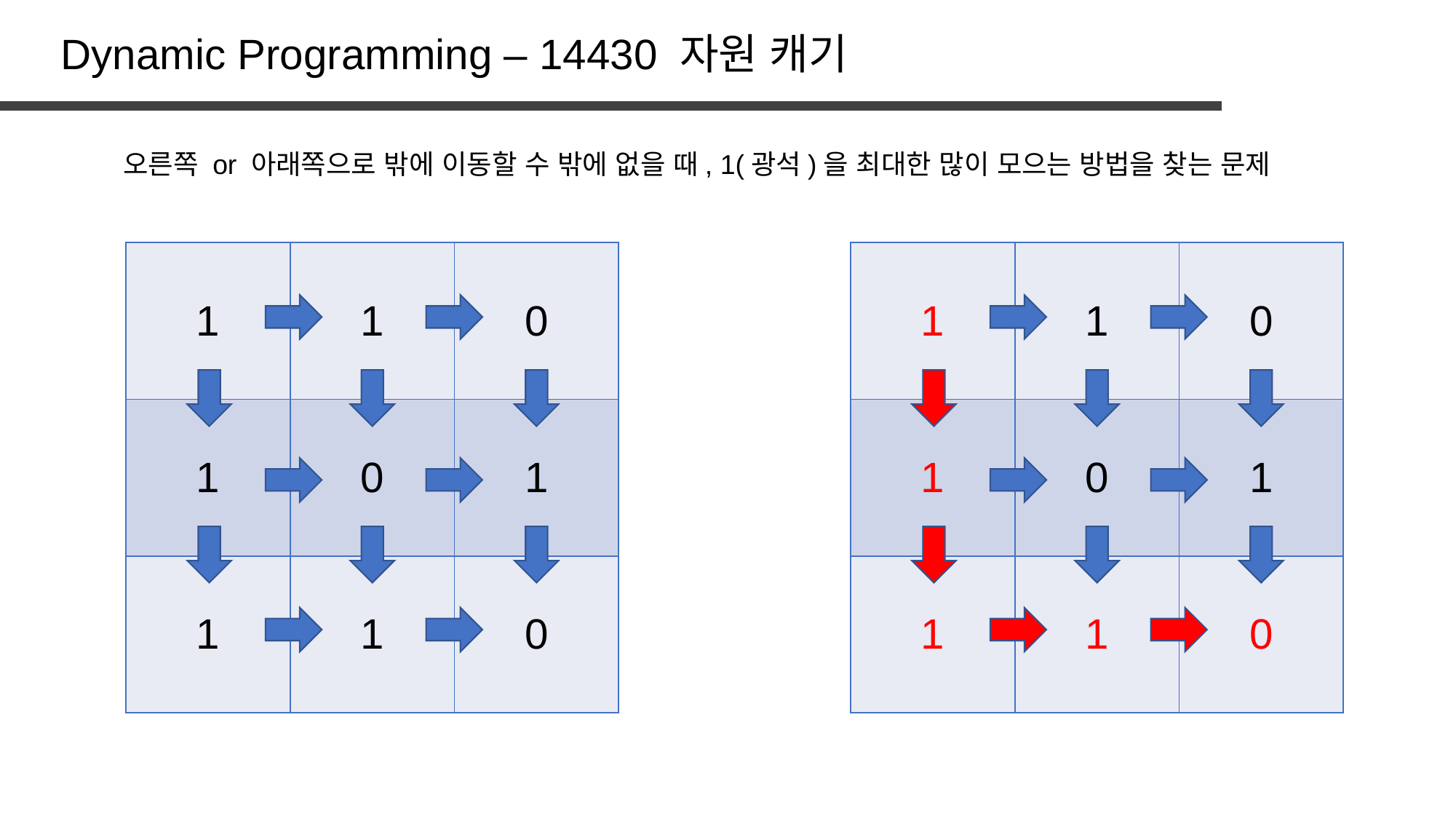

Dynamic Programming – 14430 자원 캐기
오른쪽 or 아래쪽으로 밖에 이동할 수 밖에 없을 때, 1(광석)을 최대한 많이 모으는 방법을 찾는 문제
| 1 | 1 | 0 |
| --- | --- | --- |
| 1 | 0 | 1 |
| 1 | 1 | 0 |
| 1 | 1 | 0 |
| --- | --- | --- |
| 1 | 0 | 1 |
| 1 | 1 | 0 |